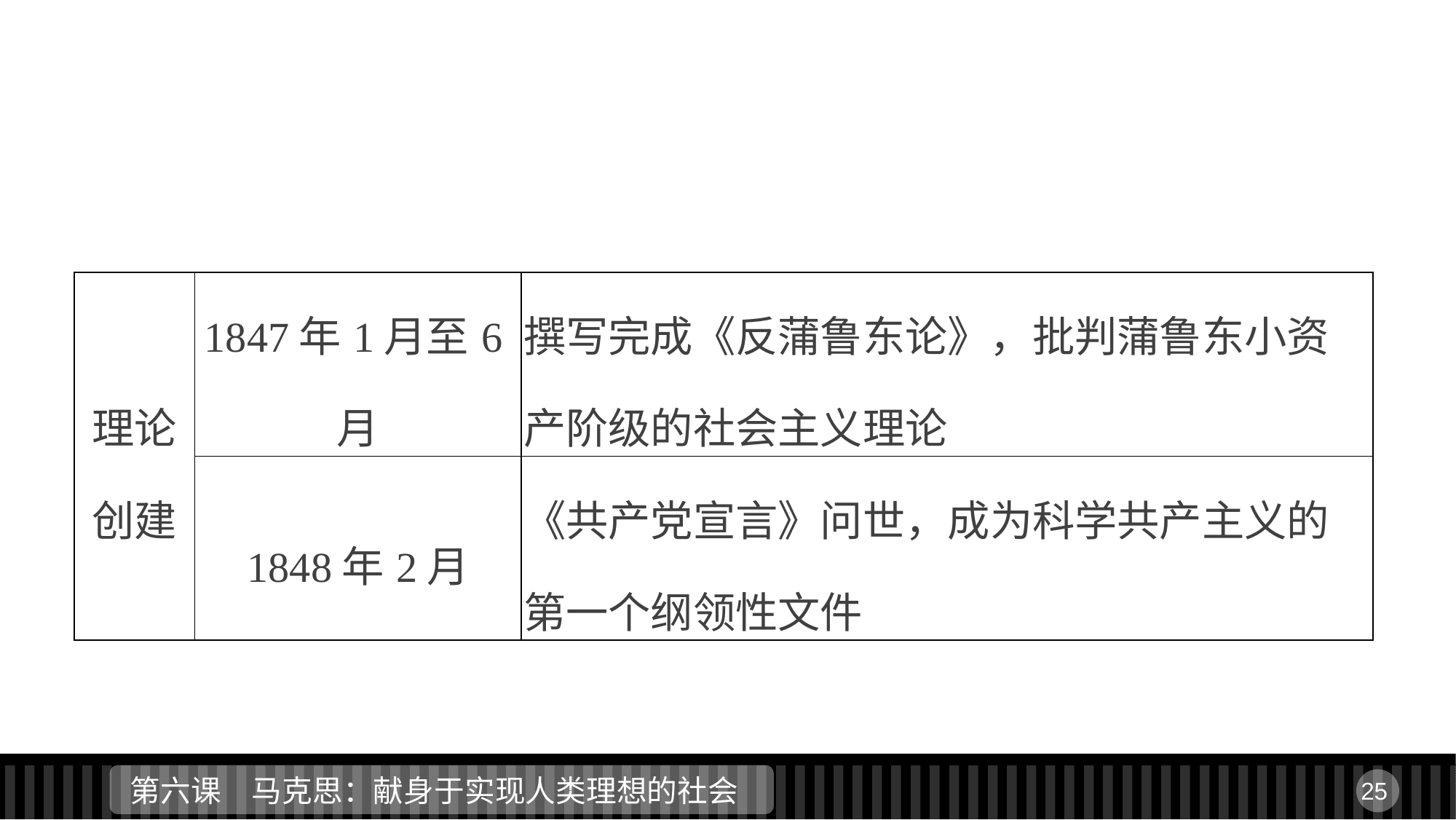

| 理论创建 | 1847年1月至6月 | 撰写完成《反蒲鲁东论》，批判蒲鲁东小资产阶级的社会主义理论 |
| --- | --- | --- |
|  | 1848年2月 | 《共产党宣言》问世，成为科学共产主义的第一个纲领性文件 |